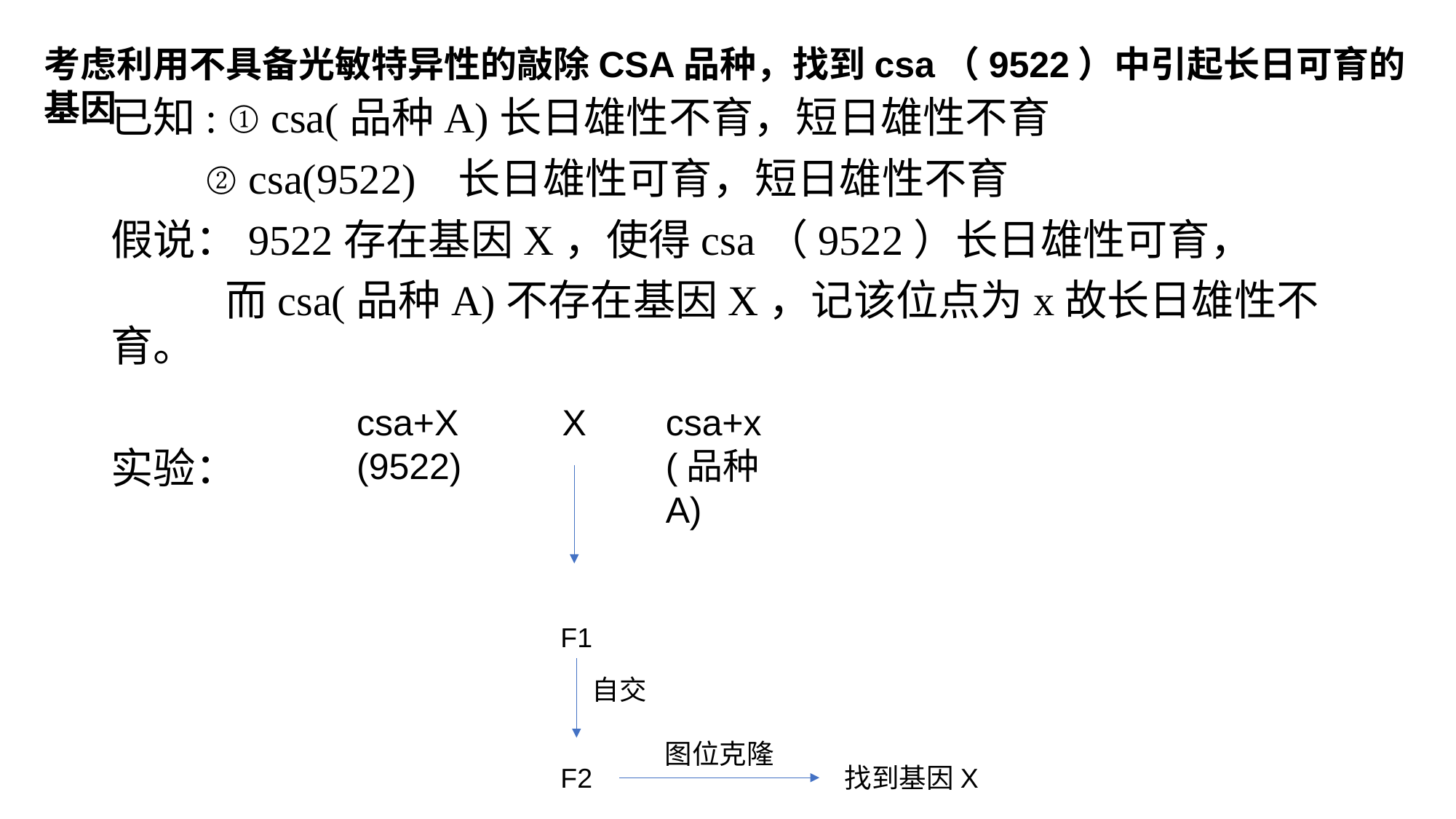

考虑利用不具备光敏特异性的敲除CSA品种，找到csa（9522）中引起长日可育的基因
已知: ① csa(品种A)长日雄性不育，短日雄性不育
         ② csa(9522)   长日雄性可育，短日雄性不育
假说：9522存在基因X，使得csa（9522）长日雄性可育，
           而csa(品种A)不存在基因X，记该位点为x故长日雄性不育。

实验：

csa+x
(品种A)
csa+X
(9522)
X
F1
自交
图位克隆
F2
找到基因X